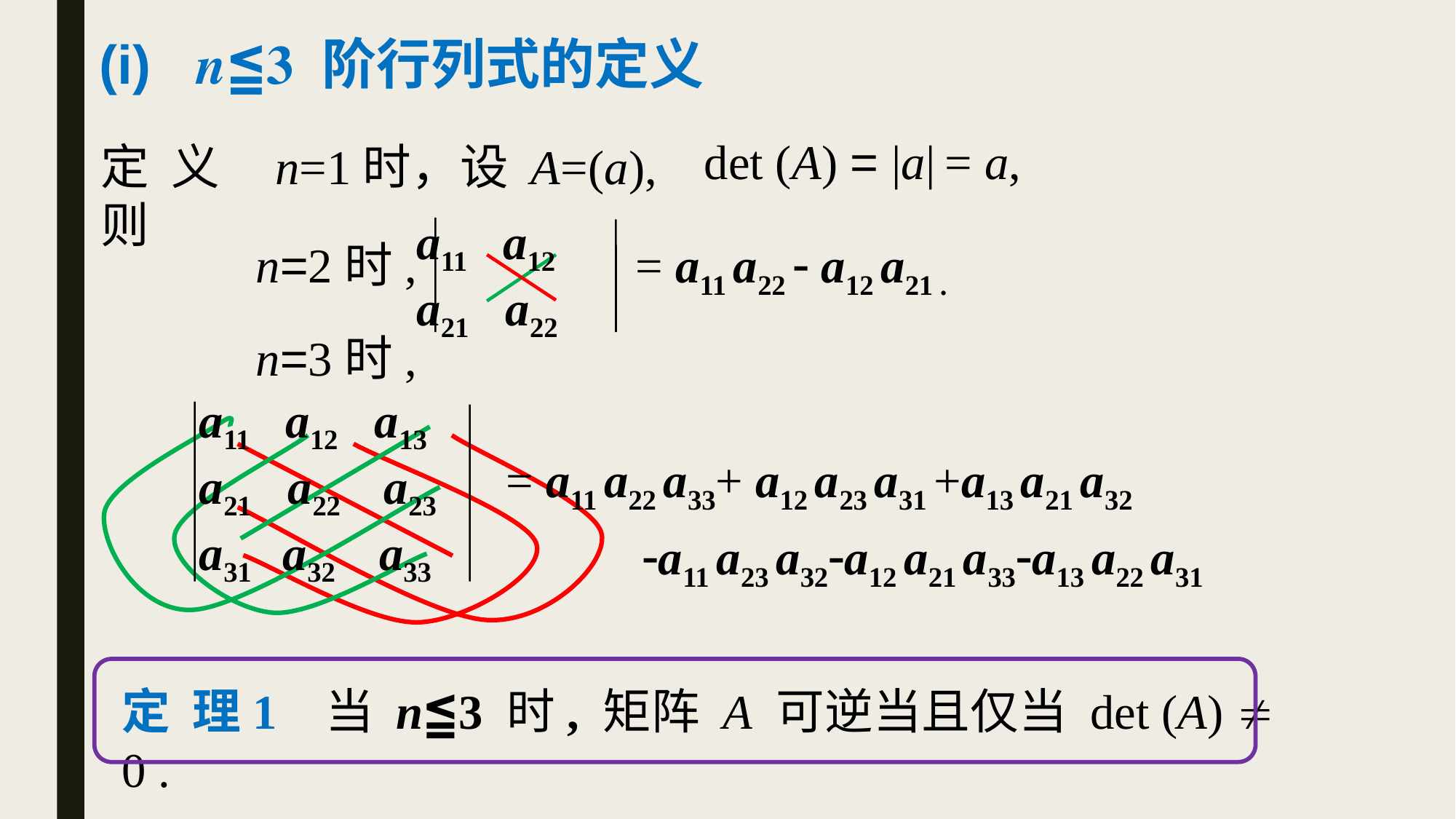

# (i)   n≦3 阶行列式的定义
det (A) = |a|
= a,
定  义    n=1时，设 A=(a), 则
a11     a12
a21   a22

     n=2时,
= a11 a22 − a12 a21 .

     n=3时,
a11     a12   a13
a21   a22    a23
a31   a32    a33

= a11 a22 a33+ a12 a23 a31 +a13 a21 a32
−a11 a23 a32−a12 a21 a33−a13 a22 a31

定  理1   当 n≦3 时, 矩阵 A 可逆当且仅当 det (A) ≠ 0 .